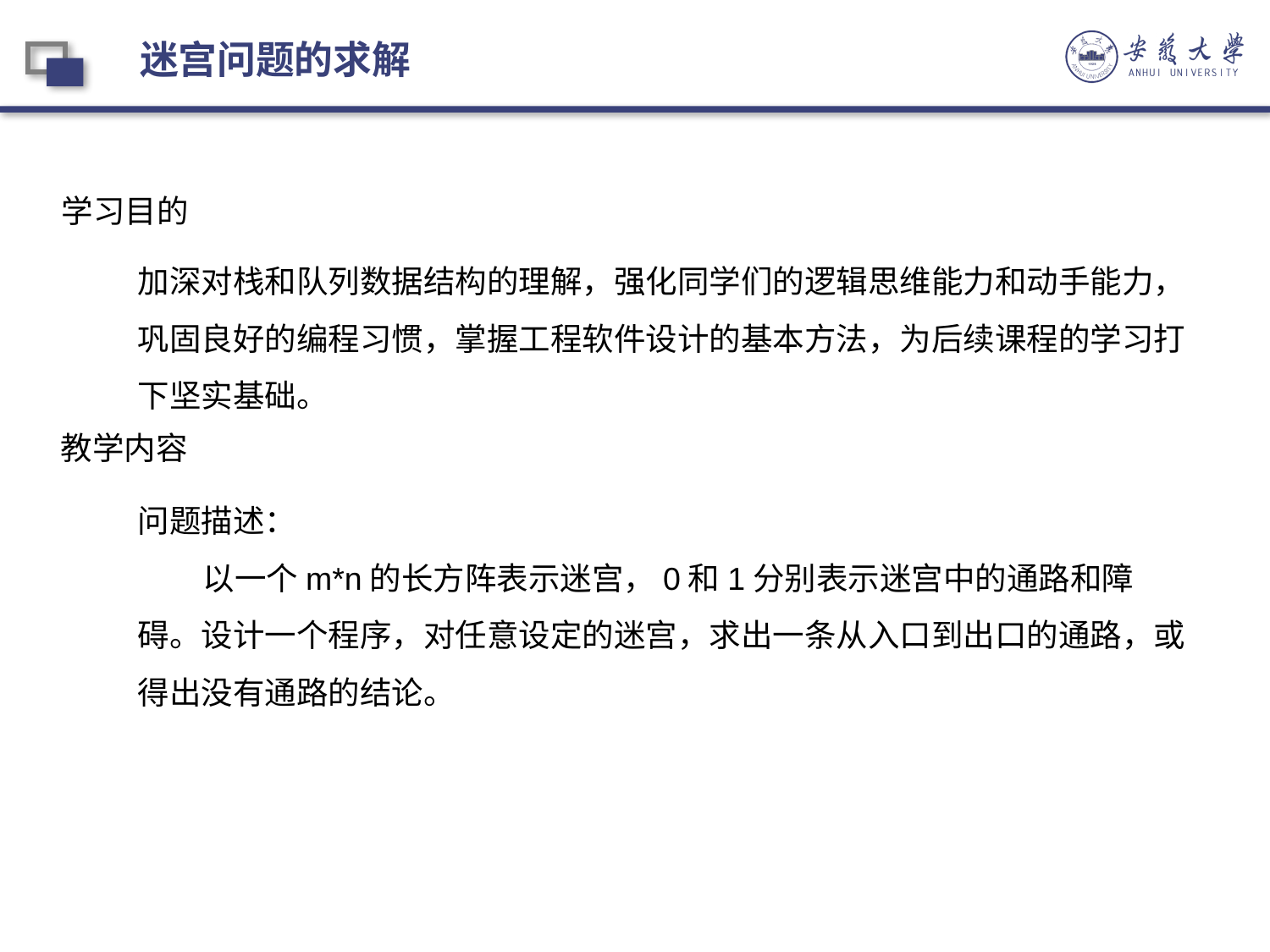

迷宫问题的求解
学习目的
E
加深对栈和队列数据结构的理解，强化同学们的逻辑思维能力和动手能力，巩固良好的编程习惯，掌握工程软件设计的基本方法，为后续课程的学习打下坚实基础。
教学内容
问题描述：
        以一个m*n的长方阵表示迷宫，0和1分别表示迷宫中的通路和障碍。设计一个程序，对任意设定的迷宫，求出一条从入口到出口的通路，或得出没有通路的结论。